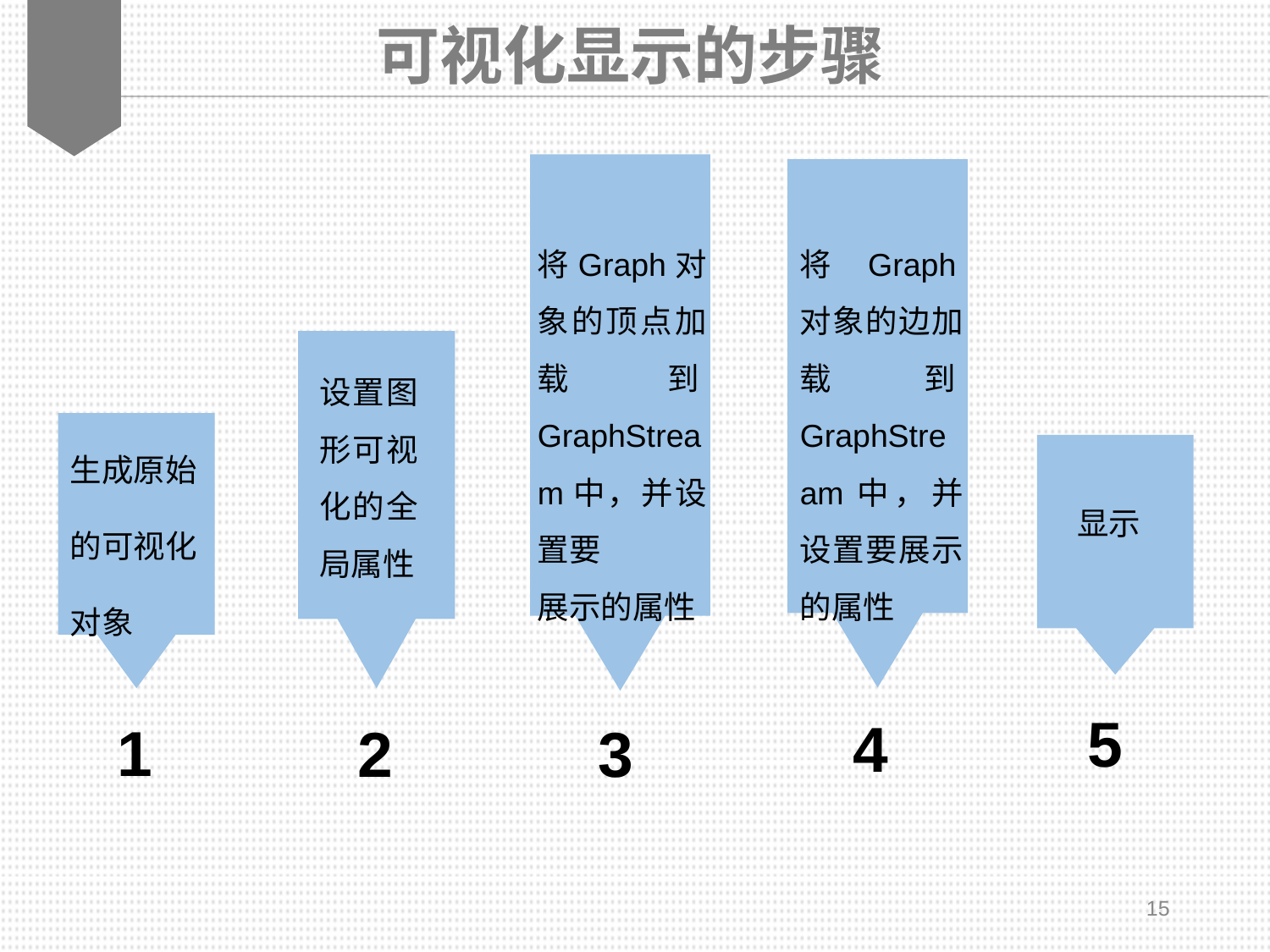

可视化显示的步骤

将Graph对象的顶点加载到GraphStream中，并设置要
展示的属性
将Graph对象的边加载到GraphStream中，并设置要展示的属性

设置图形可视化的全局属性
生成原始的可视化对象

显示
5
4
1
2
3
15